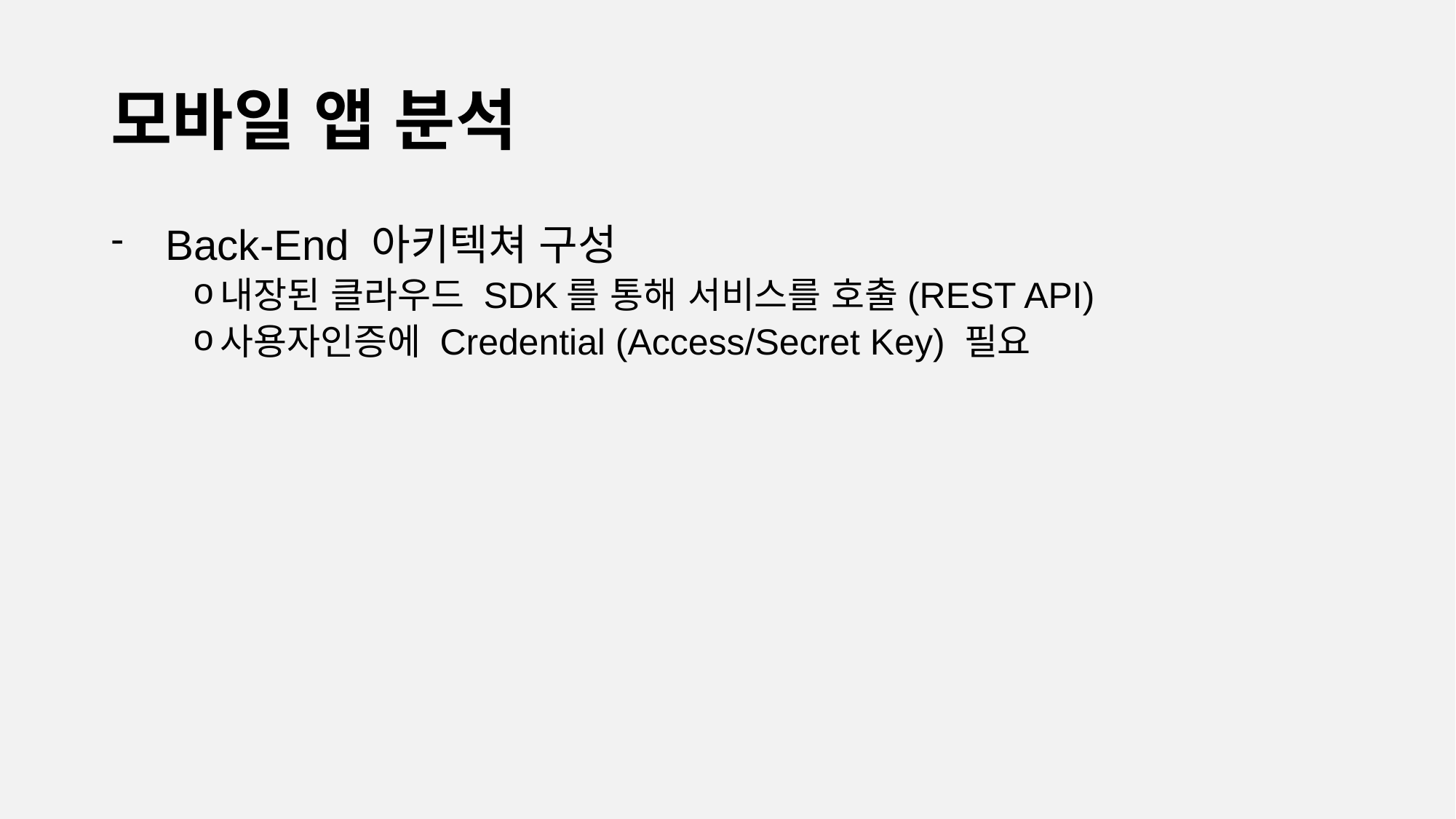

# 모바일 앱 분석
Back-End 아키텍쳐 구성
내장된 클라우드 SDK를 통해 서비스를 호출(REST API)
사용자인증에 Credential (Access/Secret Key) 필요